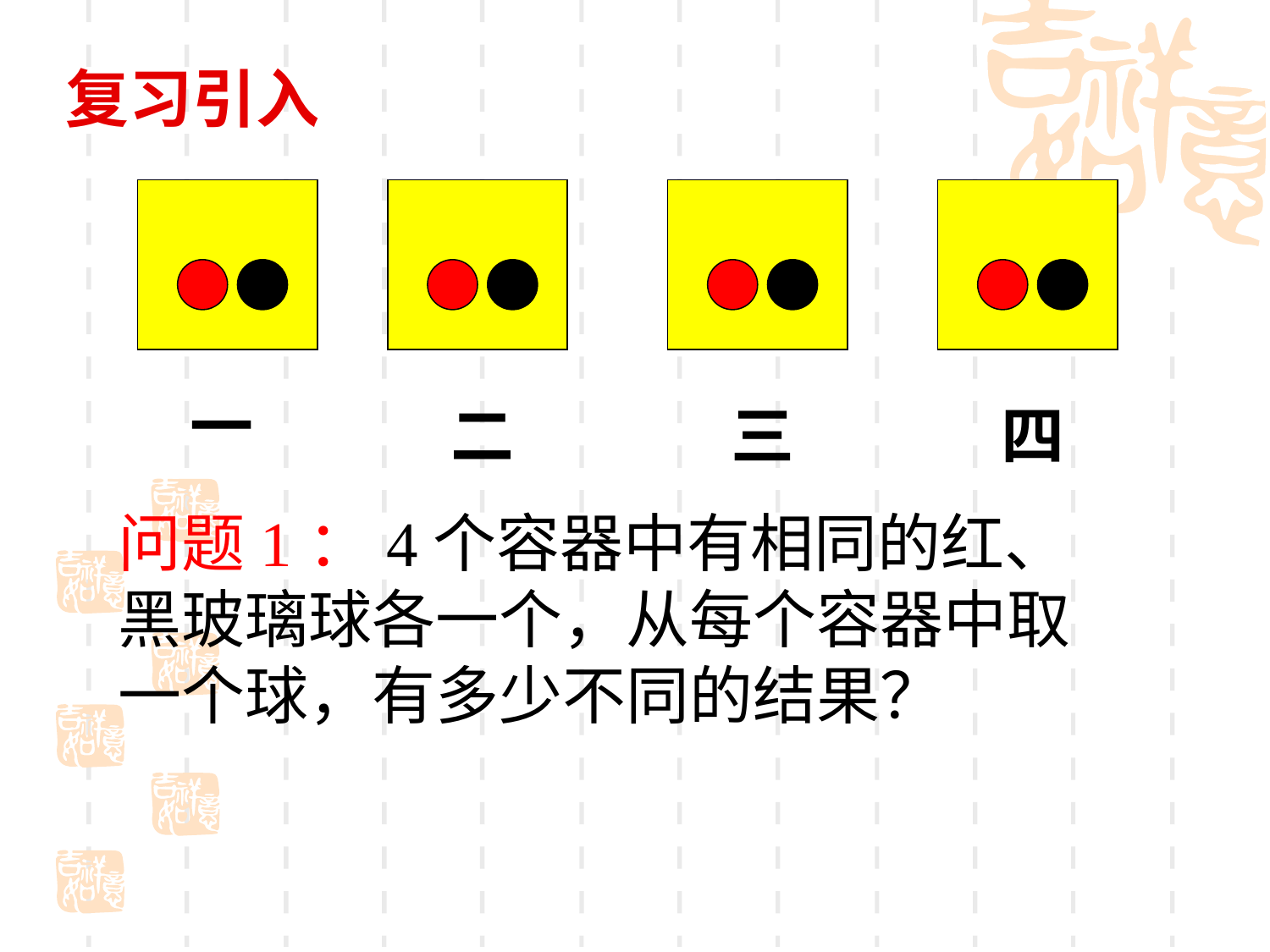

复习引入

一
二
三
四
问题1：4个容器中有相同的红、黑玻璃球各一个，从每个容器中取一个球，有多少不同的结果？